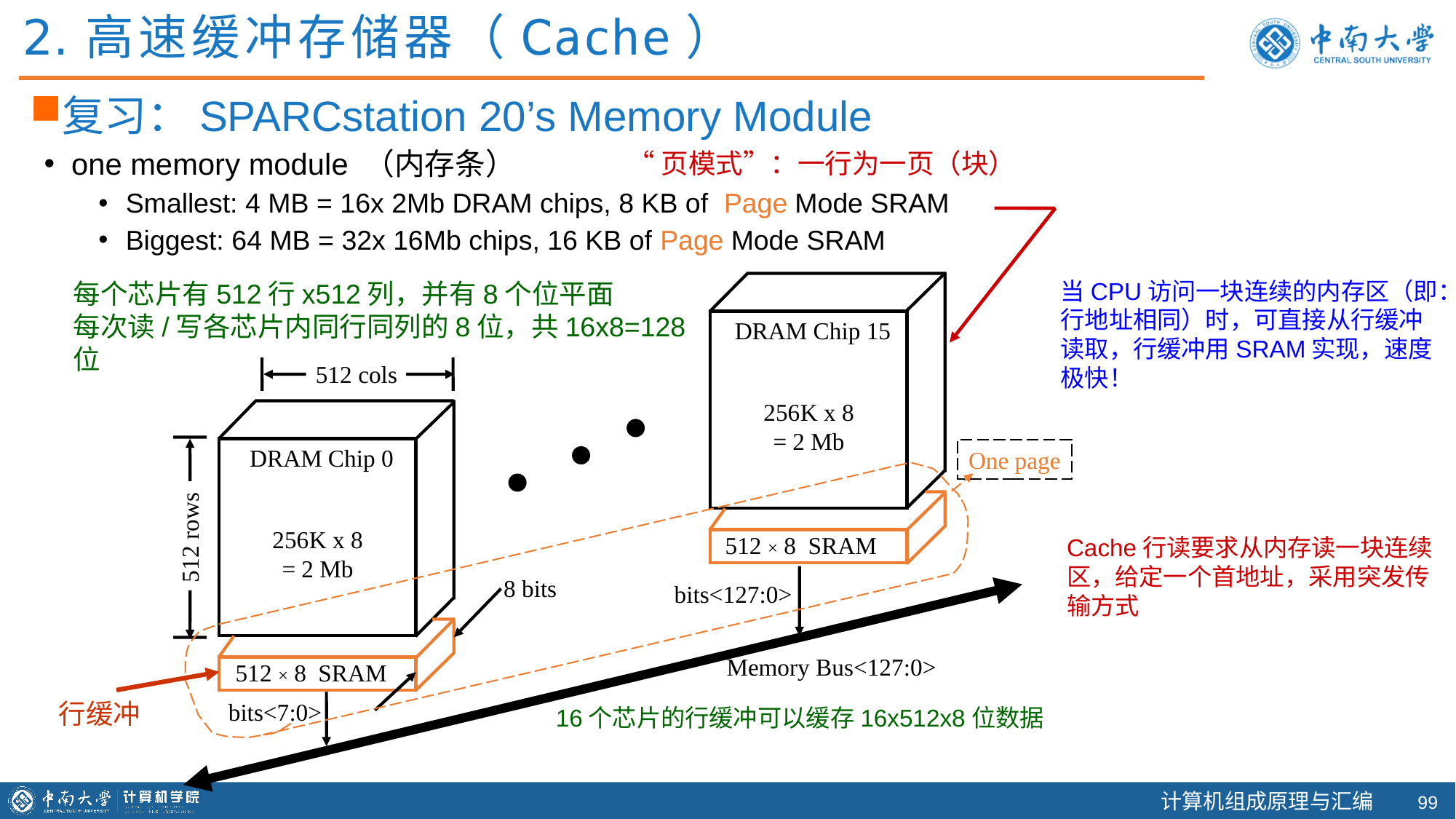

2.高速缓冲存储器（Cache）

复习：SPARCstation 20’s Memory Module
one memory module （内存条）
Smallest: 4 MB = 16x 2Mb DRAM chips, 8 KB of  Page Mode SRAM
Biggest: 64 MB = 32x 16Mb chips, 16 KB of Page Mode SRAM
“页模式”：一行为一页（块）

当CPU访问一块连续的内存区（即：行地址相同）时，可直接从行缓冲读取，行缓冲用SRAM实现，速度极快！
每个芯片有512行x512列，并有8个位平面
每次读/写各芯片内同行同列的8位，共16x8=128位
DRAM Chip 15

512 cols

256K x 8
= 2 Mb

DRAM Chip 0

One page

行缓冲

512 rows
256K x 8
= 2 Mb
512 × 8  SRAM

Cache行读要求从内存读一块连续区，给定一个首地址，采用突发传输方式

8 bits
bits<127:0>

Memory Bus<127:0>
512 × 8  SRAM

bits<7:0>

16个芯片的行缓冲可以缓存16x512x8位数据
99